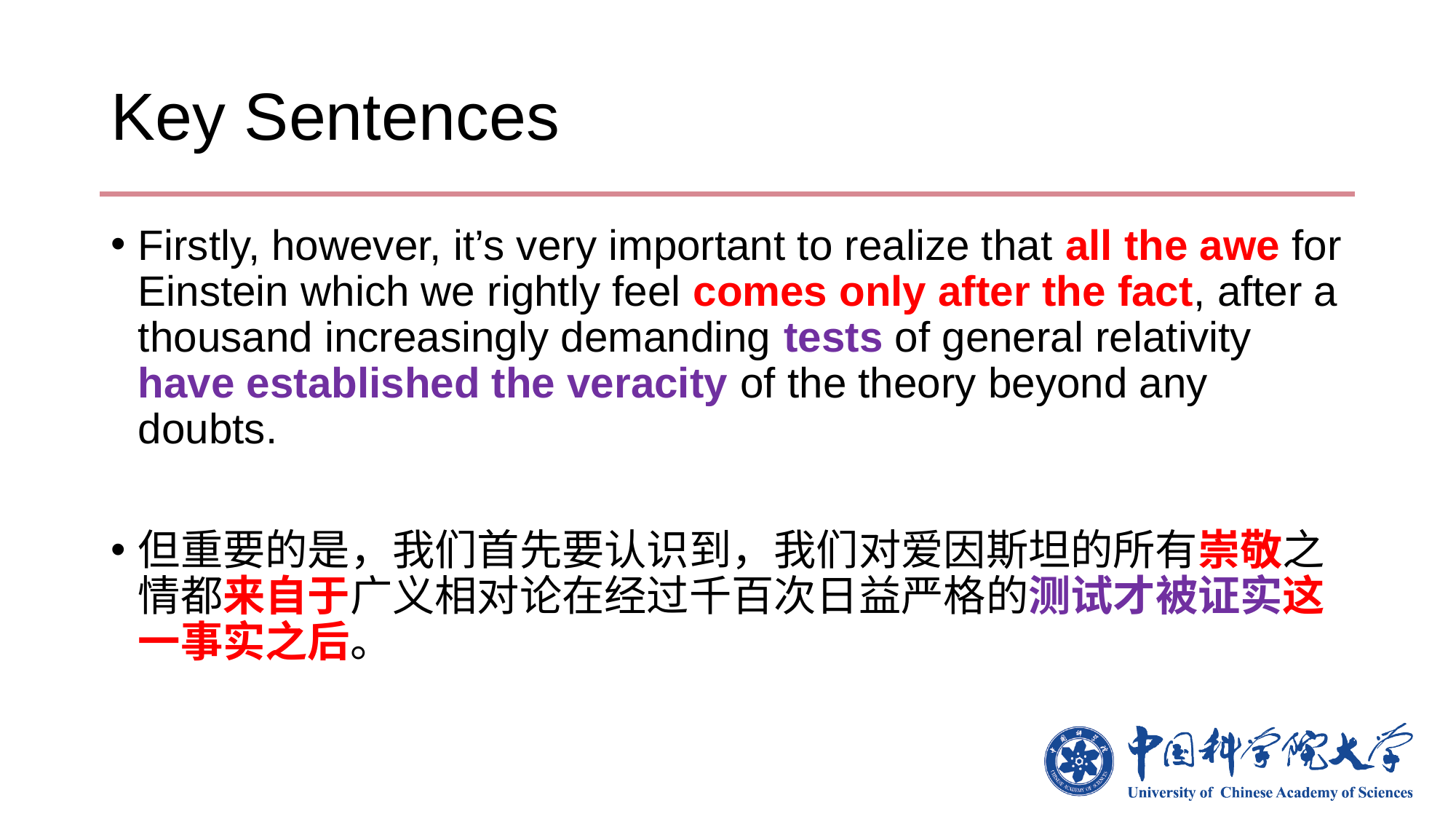

# Key Sentences
Firstly, however, it’s very important to realize that all the awe for Einstein which we rightly feel comes only after the fact, after a thousand increasingly demanding tests of general relativity have established the veracity of the theory beyond any doubts.

但重要的是，我们首先要认识到，我们对爱因斯坦的所有崇敬之情都来自于广义相对论在经过千百次日益严格的测试才被证实这一事实之后。